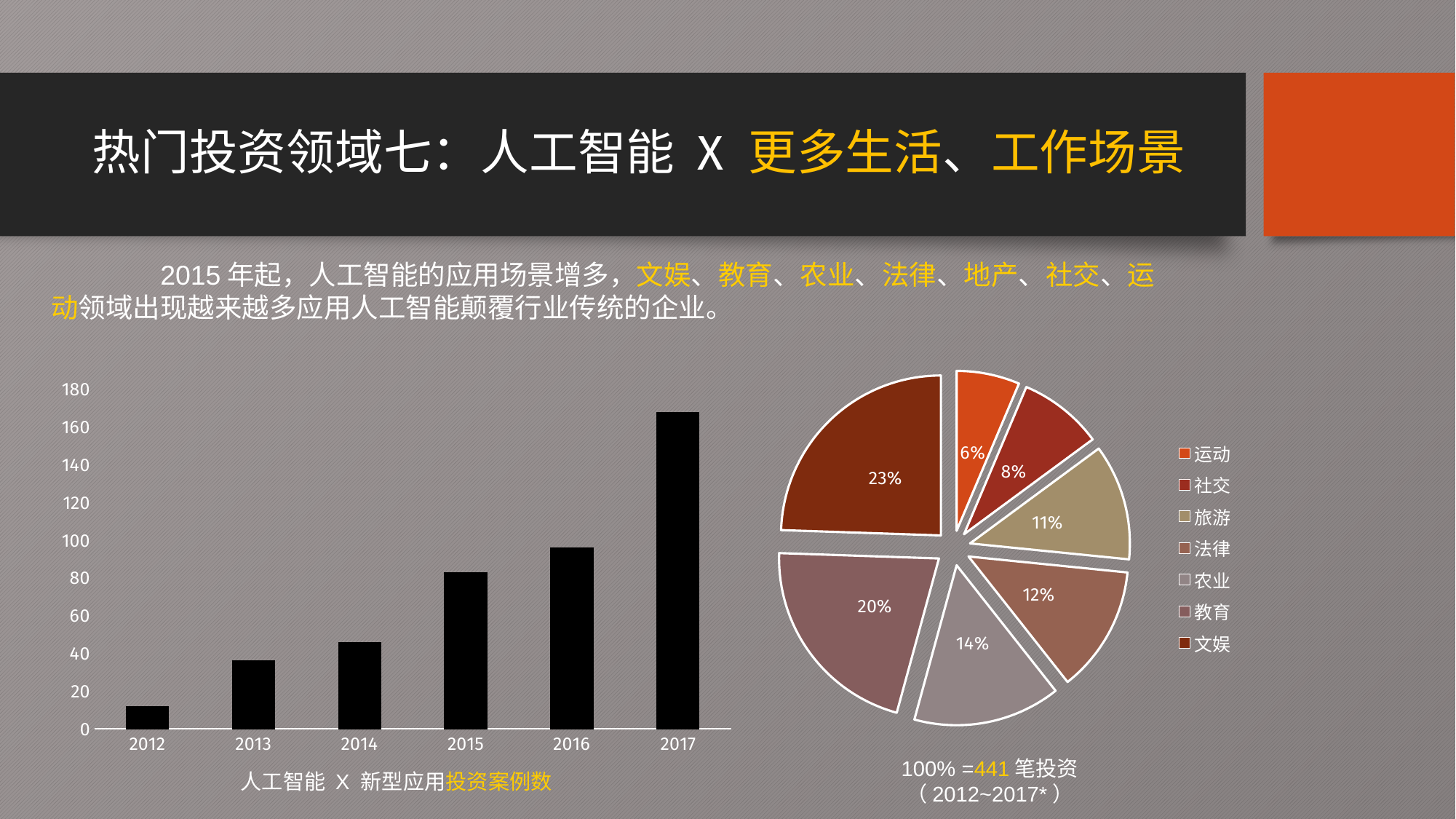

# 热门投资领域七：人工智能 X 更多生活、工作场景
	2015年起，人工智能的应用场景增多，文娱、教育、农业、法律、地产、社交、运动领域出现越来越多应用人工智能颠覆行业传统的企业。

### Chart

| Category | 投资数量 |
|---|---|
| 运动 | 0.06 |
| 社交 | 0.08 |
| 旅游 | 0.11 |
| 法律 | 0.12 |
| 农业 | 0.14 |
| 教育 | 0.2 |
| 文娱 | 0.23 |

### Chart

| Category | 投资数量 |
|---|---|
| 2012 | 12.0 |
| 2013 | 36.0 |
| 2014 | 46.0 |
| 2015 | 83.0 |
| 2016 | 96.0 |
| 2017 | 168.0 |
100% =441笔投资
（2012~2017*）
人工智能 X 新型应用投资案例数